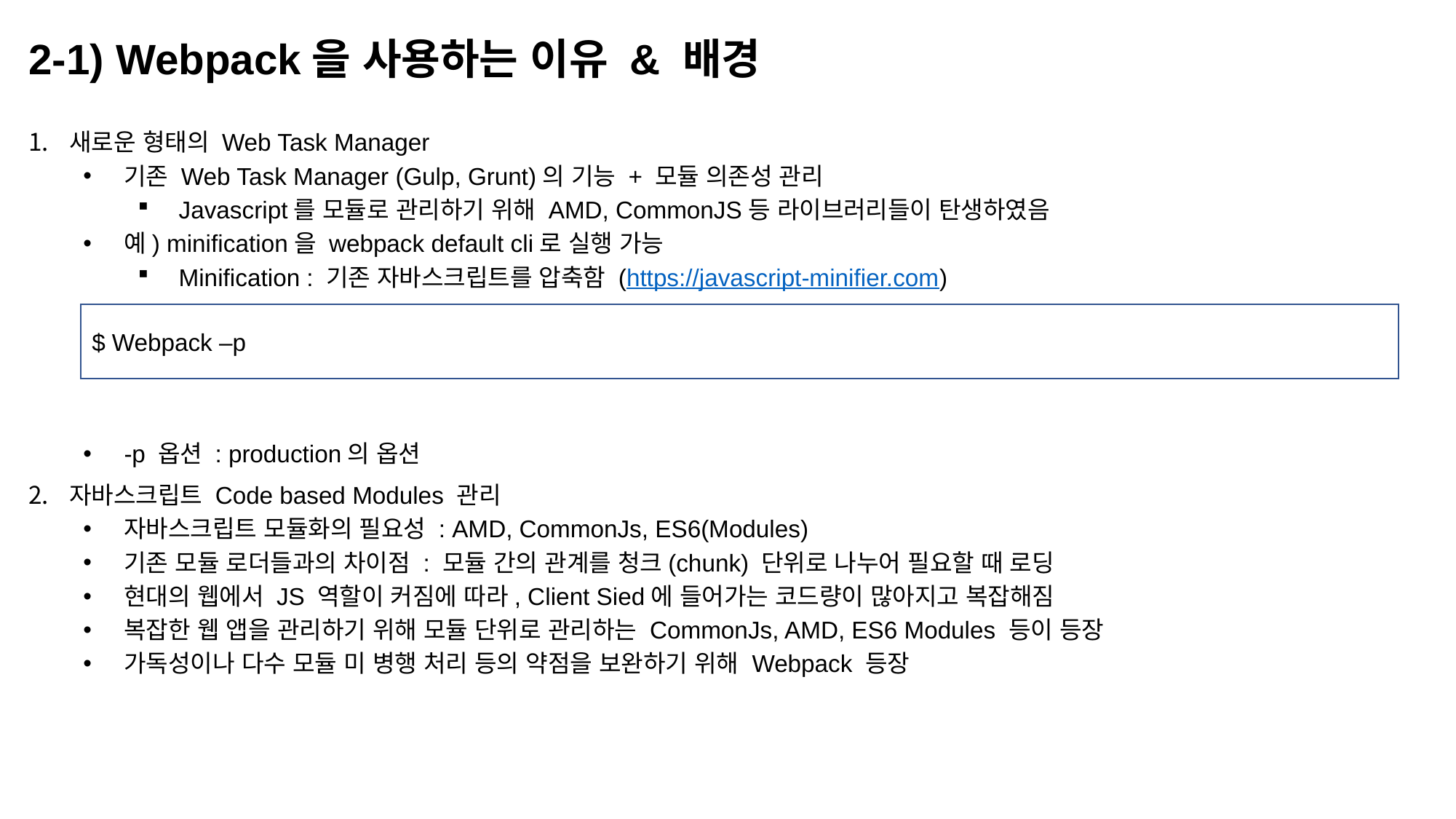

# 2-1) Webpack을 사용하는 이유 & 배경
새로운 형태의 Web Task Manager
기존 Web Task Manager (Gulp, Grunt)의 기능 + 모듈 의존성 관리
Javascript를 모듈로 관리하기 위해 AMD, CommonJS등 라이브러리들이 탄생하였음
예) minification을 webpack default cli로 실행 가능
Minification : 기존 자바스크립트를 압축함 (https://javascript-minifier.com)

-p 옵션 : production의 옵션
자바스크립트 Code based Modules 관리
자바스크립트 모듈화의 필요성 : AMD, CommonJs, ES6(Modules)
기존 모듈 로더들과의 차이점 : 모듈 간의 관계를 청크(chunk) 단위로 나누어 필요할 때 로딩
현대의 웹에서 JS 역할이 커짐에 따라, Client Sied에 들어가는 코드량이 많아지고 복잡해짐
복잡한 웹 앱을 관리하기 위해 모듈 단위로 관리하는 CommonJs, AMD, ES6 Modules 등이 등장
가독성이나 다수 모듈 미 병행 처리 등의 약점을 보완하기 위해 Webpack 등장
$ Webpack –p